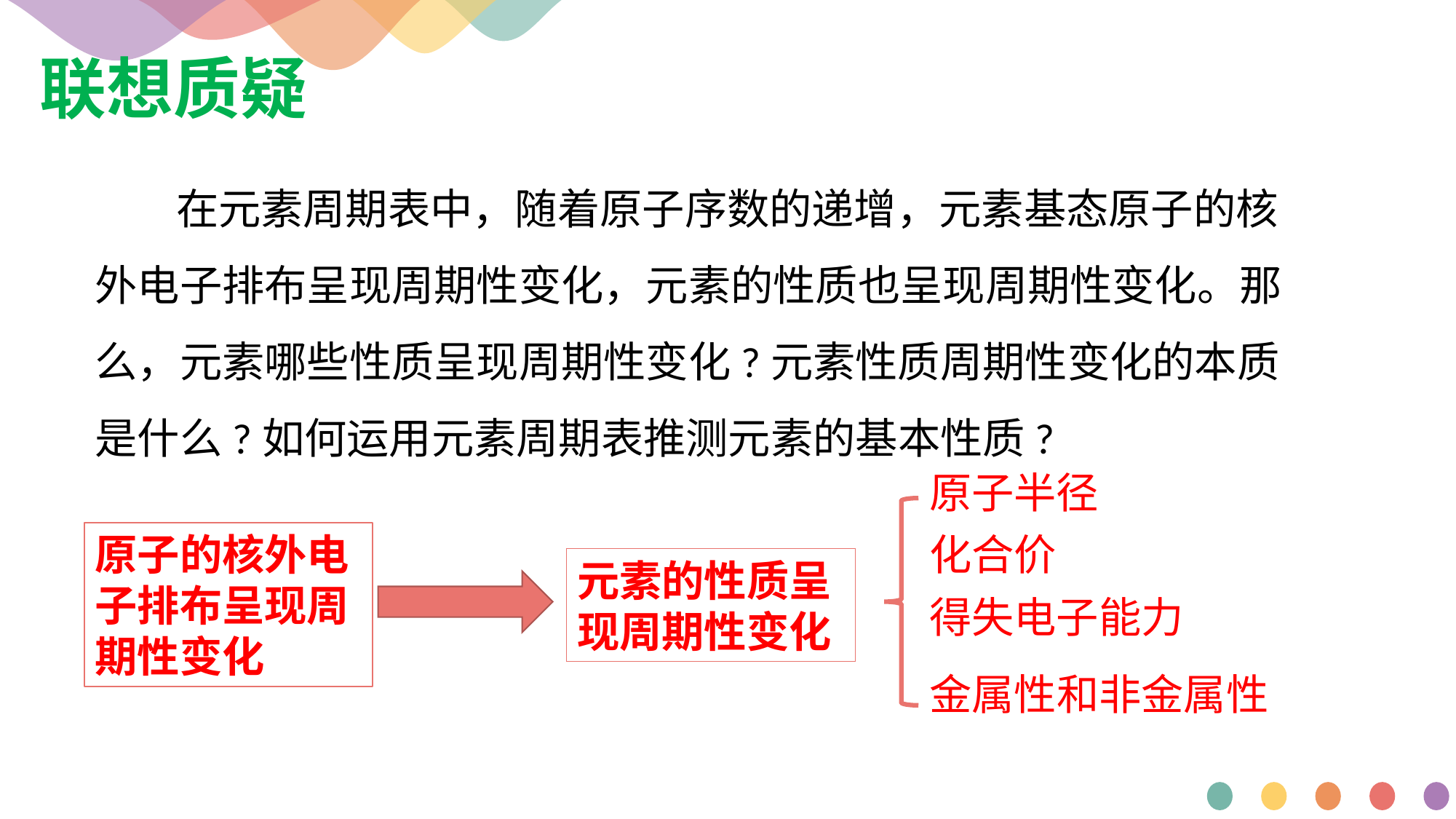

联想质疑
      在元素周期表中，随着原子序数的递增，元素基态原子的核外电子排布呈现周期性变化，元素的性质也呈现周期性变化。那么，元素哪些性质呈现周期性变化?元素性质周期性变化的本质是什么?如何运用元素周期表推测元素的基本性质?

原子半径

原子的核外电子排布呈现周期性变化
化合价
元素的性质呈现周期性变化

得失电子能力
金属性和非金属性